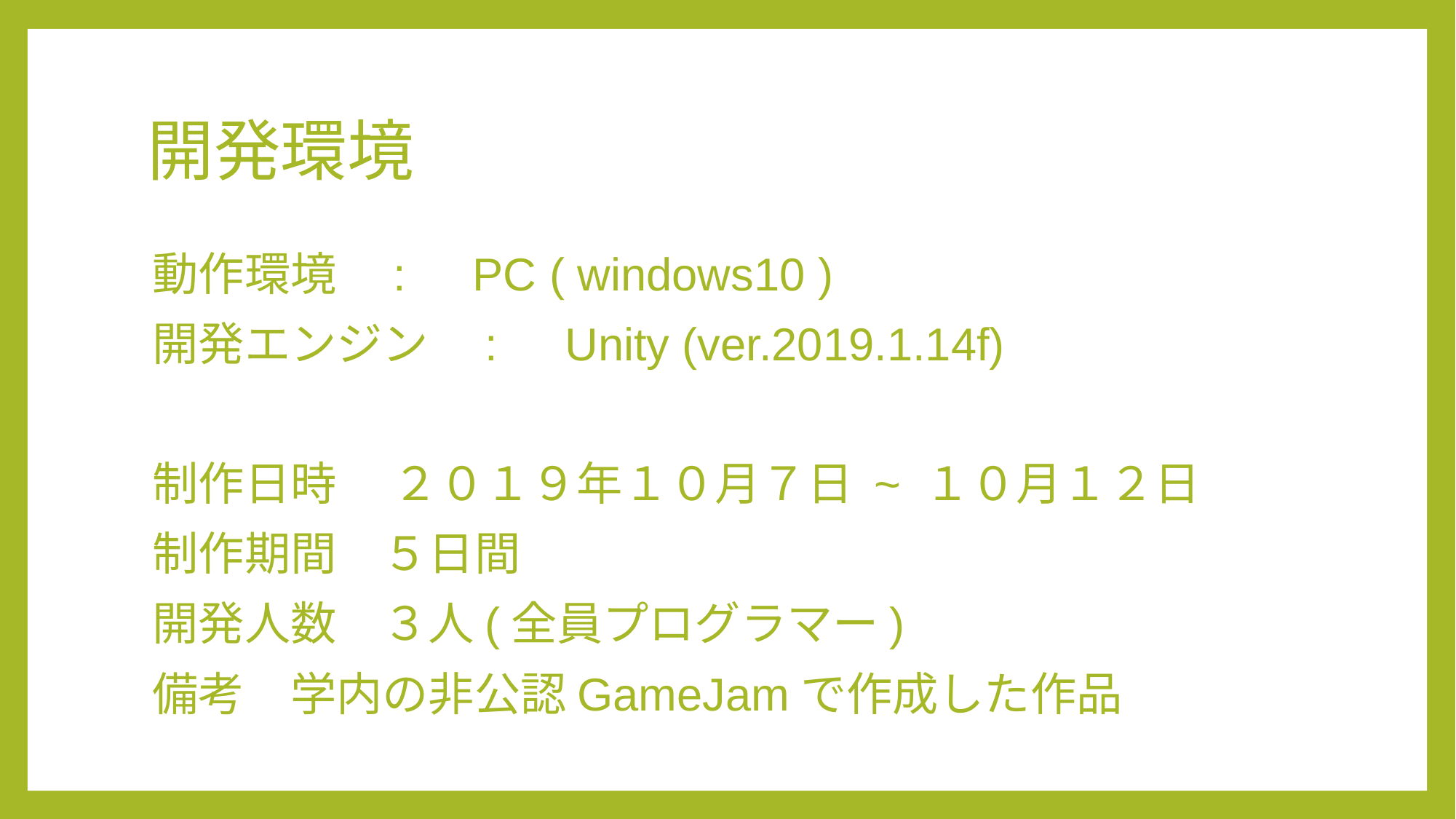

# 開発環境
動作環境　:　PC ( windows10 )
開発エンジン　:　Unity (ver.2019.1.14f)

制作日時　 ２０１９年１０月７日 ~ １０月１２日
制作期間　５日間
開発人数　３人(全員プログラマー)
備考　学内の非公認GameJamで作成した作品